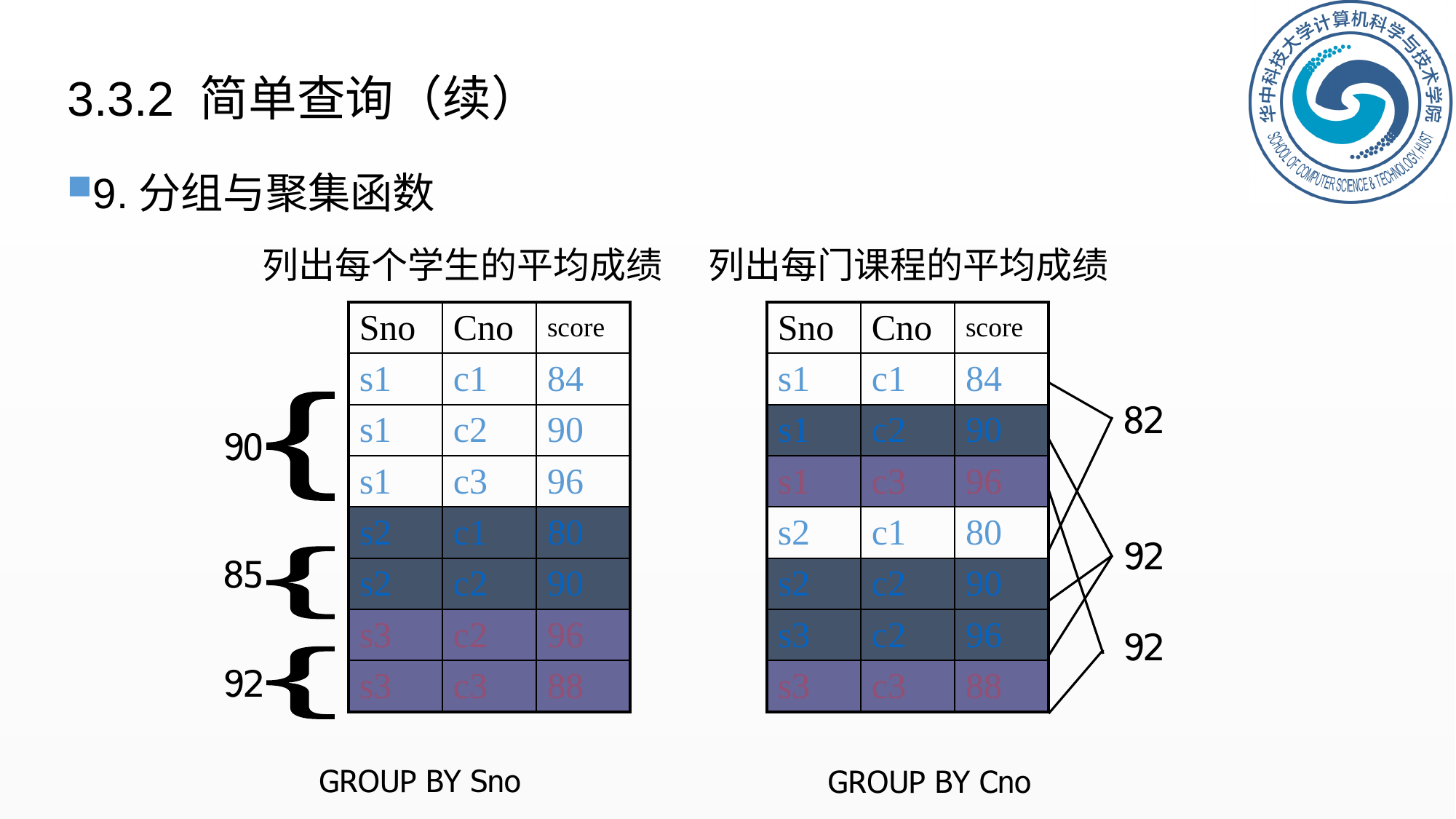

# 3.3.2 简单查询（续）
9.分组与聚集函数

列出每个学生的平均成绩
列出每门课程的平均成绩
| Sno | Cno | score |
| --- | --- | --- |
| s1 | c1 | 84 |
| s1 | c2 | 90 |
| s1 | c3 | 96 |
| s2 | c1 | 80 |
| s2 | c2 | 90 |
| s3 | c2 | 96 |
| s3 | c3 | 88 |
| Sno | Cno | score |
| --- | --- | --- |
| s1 | c1 | 84 |
| s1 | c2 | 90 |
| s1 | c3 | 96 |
| s2 | c1 | 80 |
| s2 | c2 | 90 |
| s3 | c2 | 96 |
| s3 | c3 | 88 |

{
82

90

92
85
{

92
{

92
GROUP BY Sno
GROUP BY Cno